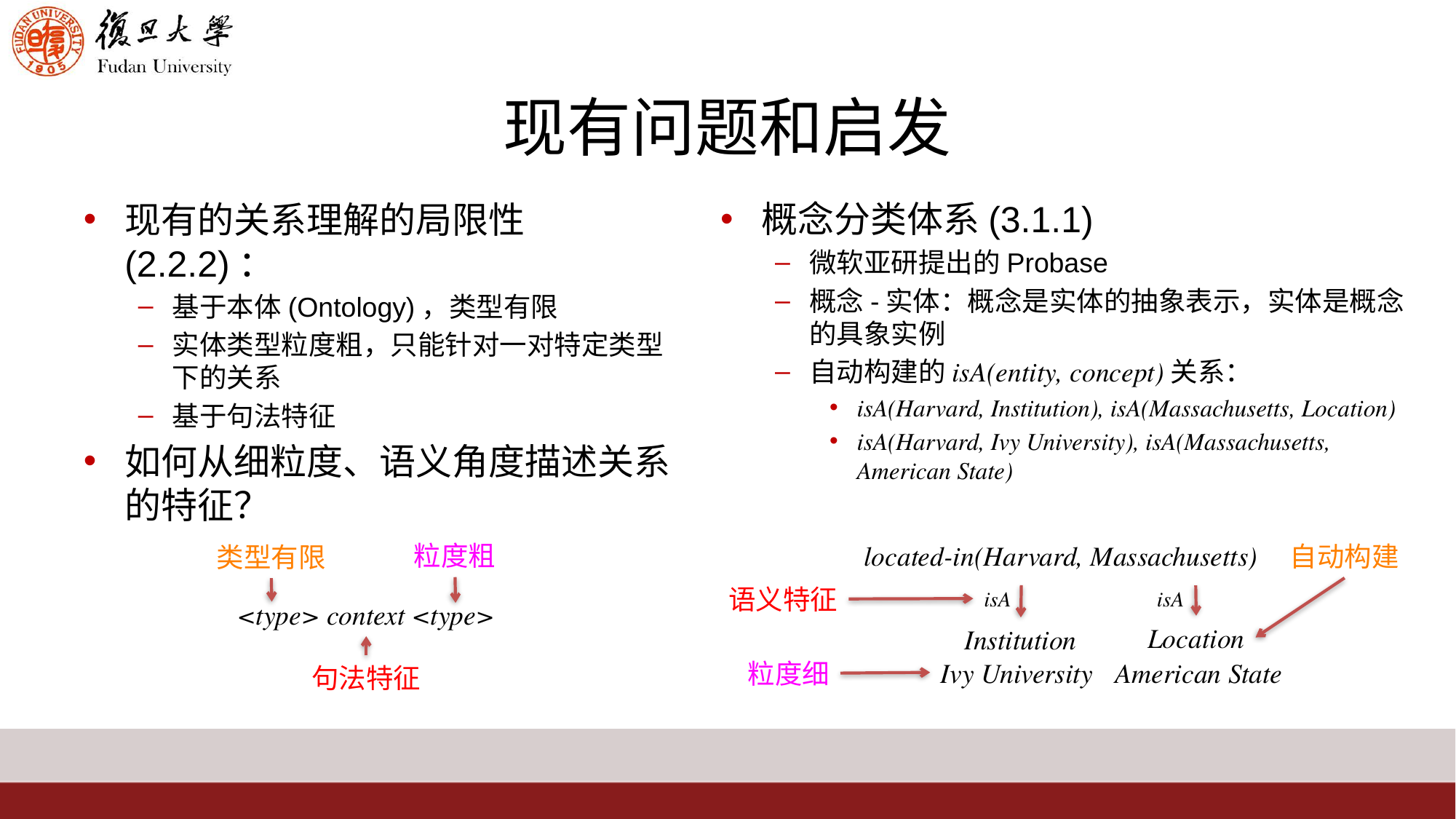

# 现有问题和启发
概念分类体系(3.1.1)
微软亚研提出的Probase
概念-实体：概念是实体的抽象表示，实体是概念的具象实例
自动构建的isA(entity, concept)关系：
isA(Harvard, Institution), isA(Massachusetts, Location)
isA(Harvard, Ivy University), isA(Massachusetts, American State)
现有的关系理解的局限性(2.2.2)：
基于本体(Ontology)，类型有限
实体类型粒度粗，只能针对一对特定类型下的关系
基于句法特征
如何从细粒度、语义角度描述关系的特征？
located-in(Harvard, Massachusetts)
isA
isA
Location
Institution
Ivy University
American State
粒度粗
类型有限
<type> context <type>
句法特征
自动构建
语义特征
粒度细